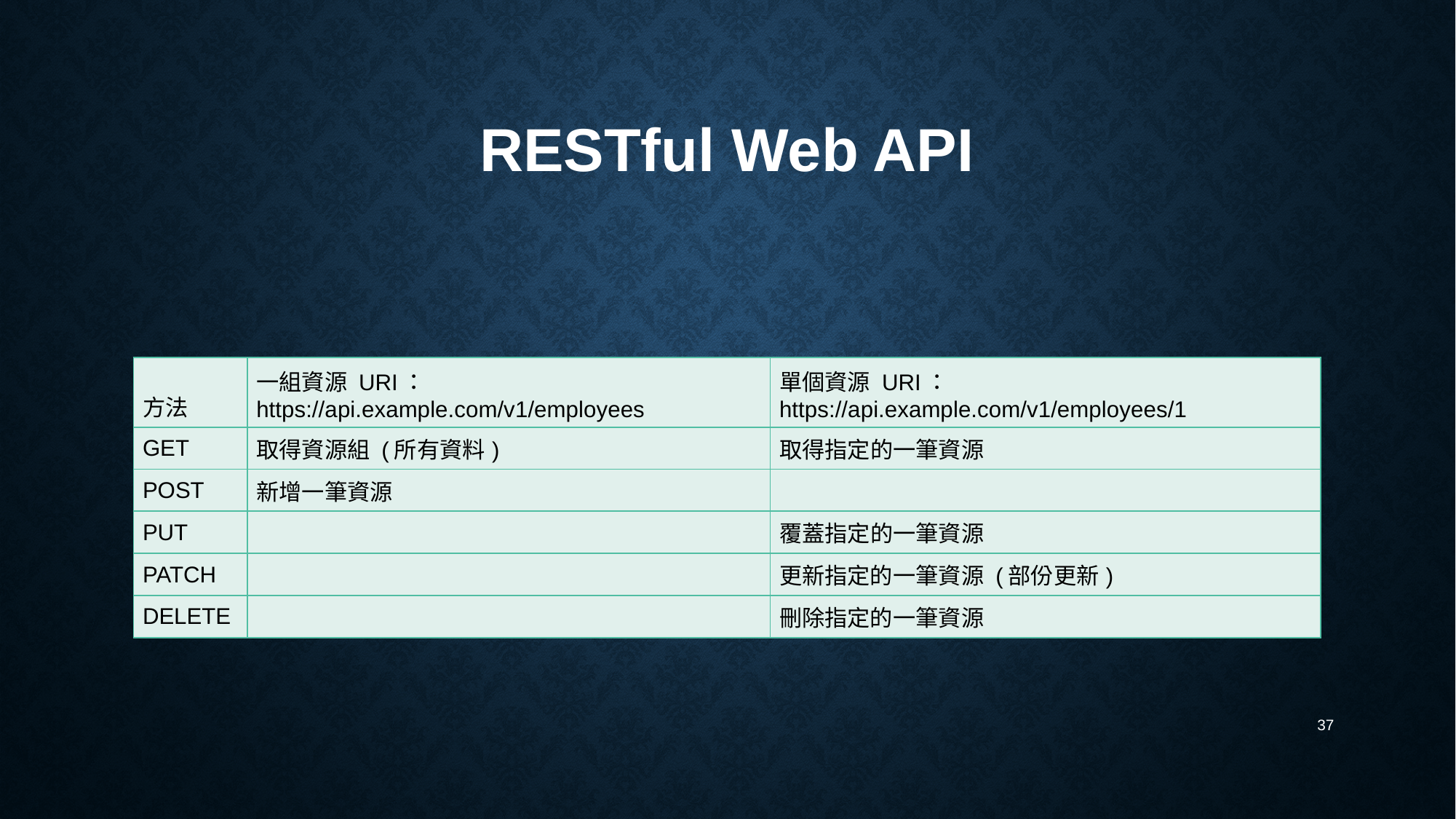

# RESTful Web API
| 方法 | 一組資源 URI： https://api.example.com/v1/employees | 單個資源 URI： https://api.example.com/v1/employees/1 |
| --- | --- | --- |
| GET | 取得資源組 (所有資料) | 取得指定的一筆資源 |
| POST | 新增一筆資源 |  |
| PUT |  | 覆蓋指定的一筆資源 |
| PATCH |  | 更新指定的一筆資源 (部份更新) |
| DELETE |  | 刪除指定的一筆資源 |
37